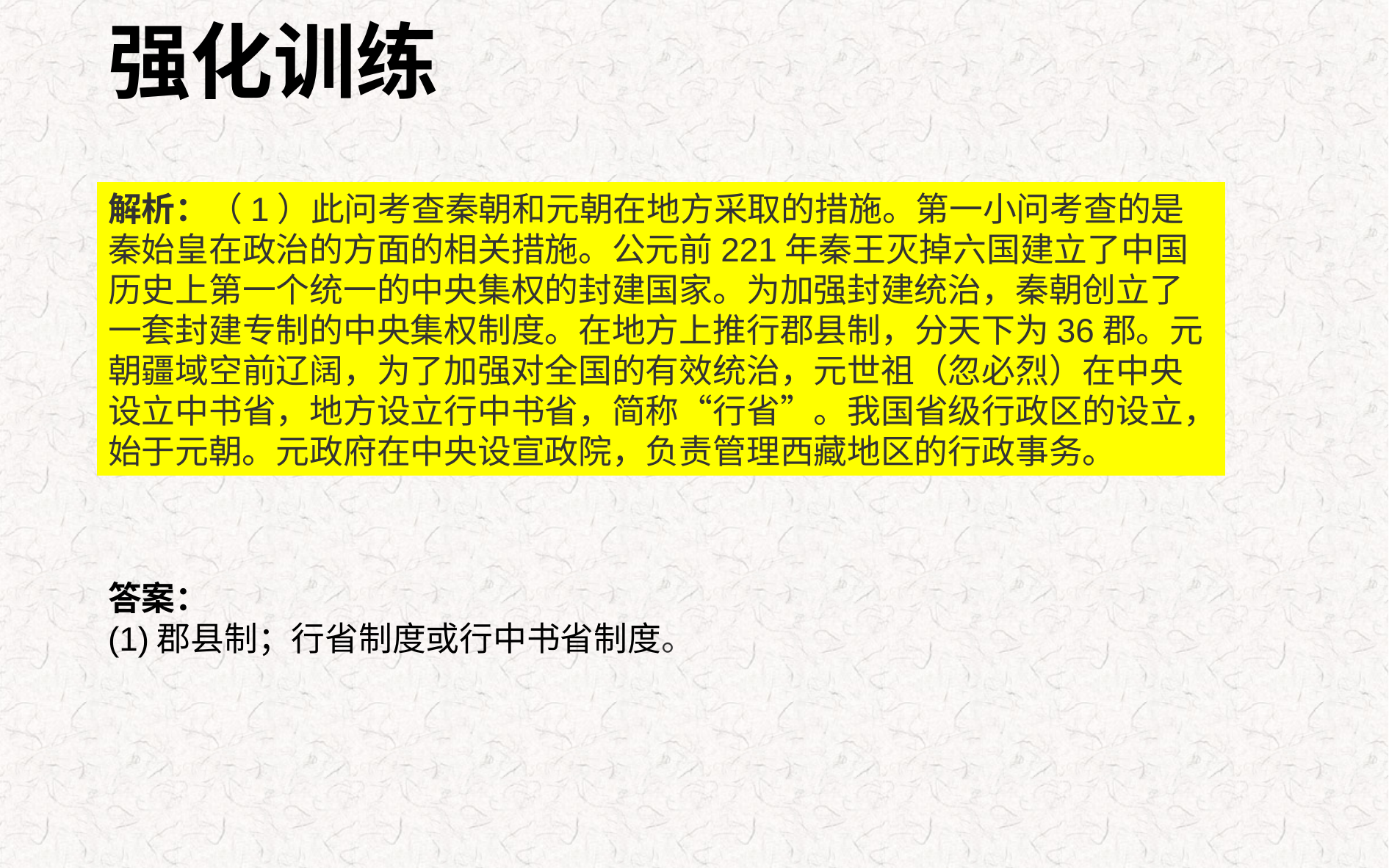

强化训练
解析：（1）此问考查秦朝和元朝在地方采取的措施。第一小问考查的是秦始皇在政治的方面的相关措施。公元前221年秦王灭掉六国建立了中国历史上第一个统一的中央集权的封建国家。为加强封建统治，秦朝创立了一套封建专制的中央集权制度。在地方上推行郡县制，分天下为36郡。元朝疆域空前辽阔，为了加强对全国的有效统治，元世祖（忽必烈）在中央设立中书省，地方设立行中书省，简称“行省”。我国省级行政区的设立，始于元朝。元政府在中央设宣政院，负责管理西藏地区的行政事务。
答案：
(1)郡县制；行省制度或行中书省制度。